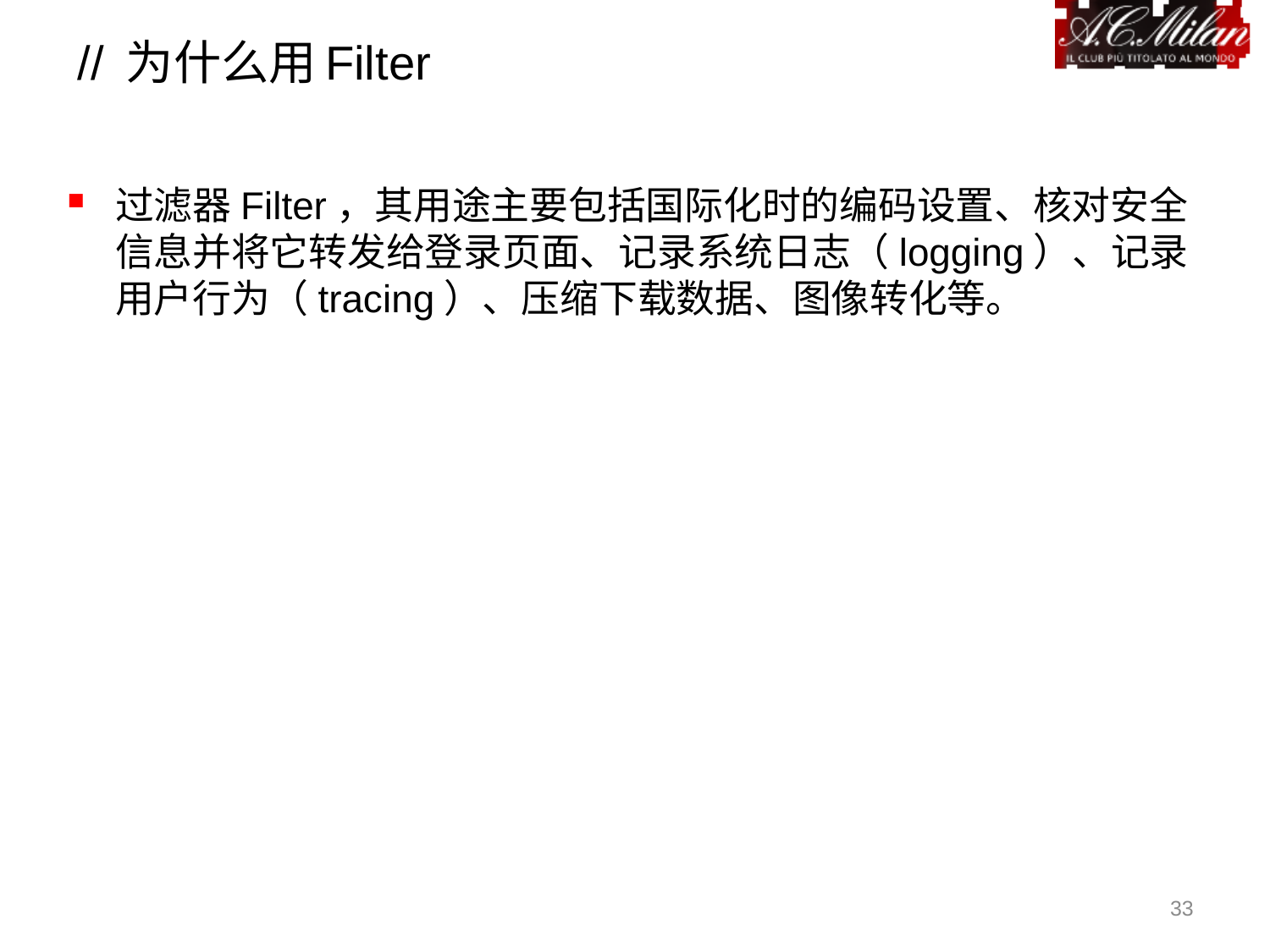

// 为什么用Filter

过滤器Filter，其用途主要包括国际化时的编码设置、核对安全信息并将它转发给登录页面、记录系统日志（logging）、记录用户行为（tracing）、压缩下载数据、图像转化等。
33